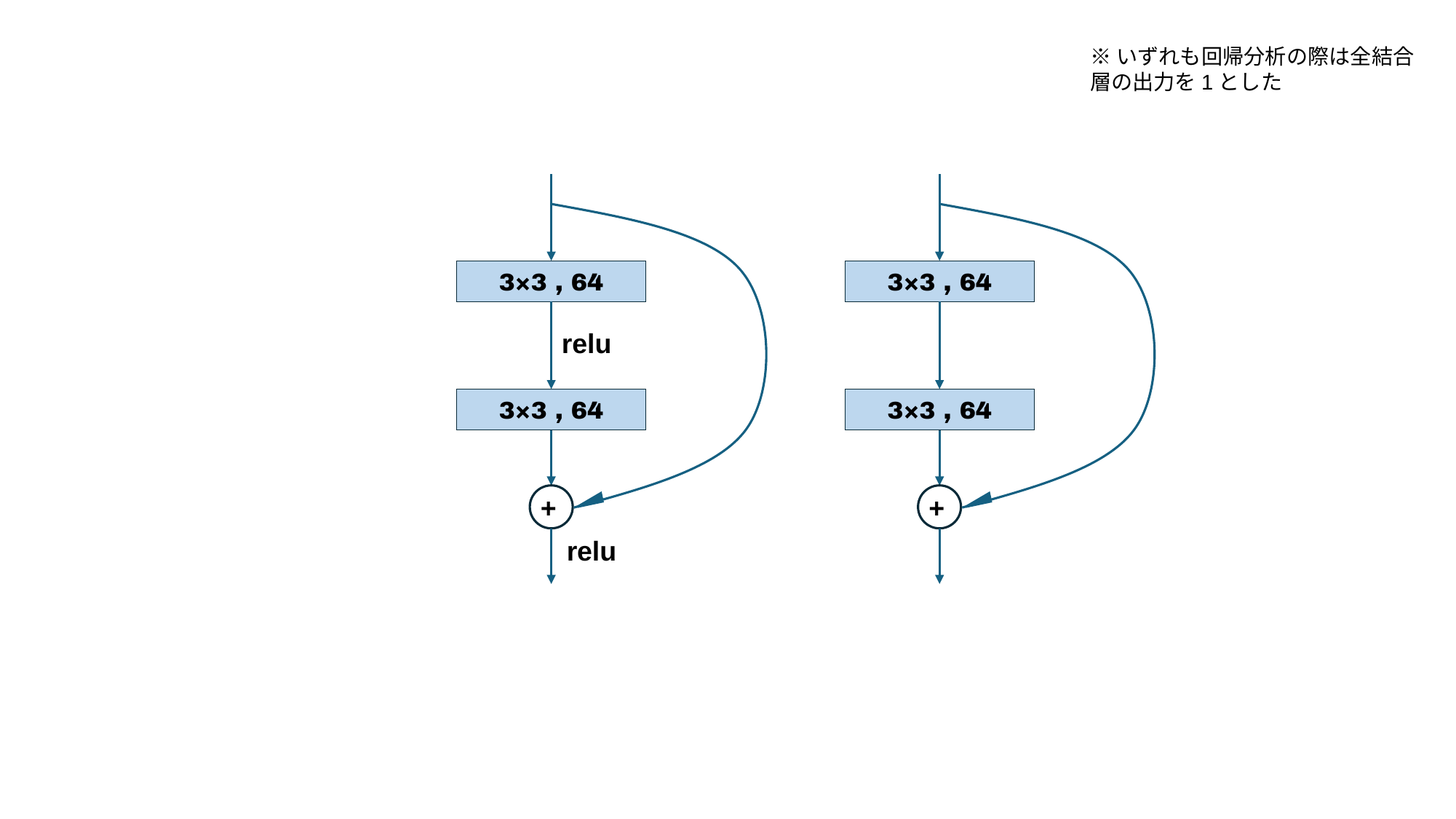

※いずれも回帰分析の際は全結合層の出力を1とした

3×3 , 64
3×3 , 64
relu
3×3 , 64
3×3 , 64

+

+

relu